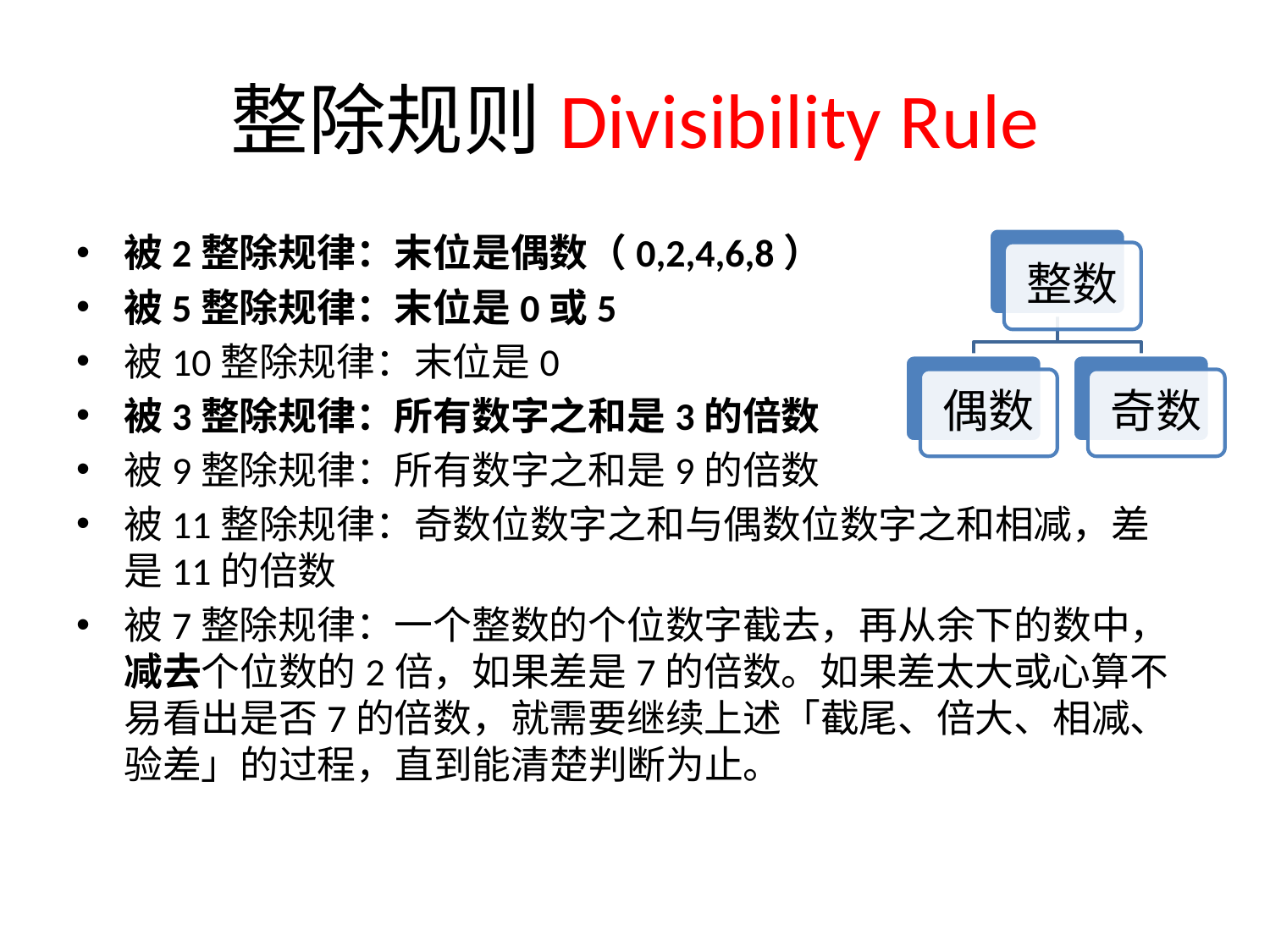

# 整除规则Divisibility Rule
被2整除规律：末位是偶数（0,2,4,6,8）
被5整除规律：末位是0或5
被10整除规律：末位是0
被3整除规律：所有数字之和是3的倍数
被9整除规律：所有数字之和是9的倍数
被11整除规律：奇数位数字之和与偶数位数字之和相减，差是11的倍数
被7整除规律：一个整数的个位数字截去，再从余下的数中，减去个位数的2倍，如果差是7的倍数。如果差太大或心算不易看出是否7的倍数，就需要继续上述「截尾、倍大、相减、验差」的过程，直到能清楚判断为止。
整数
偶数
奇数